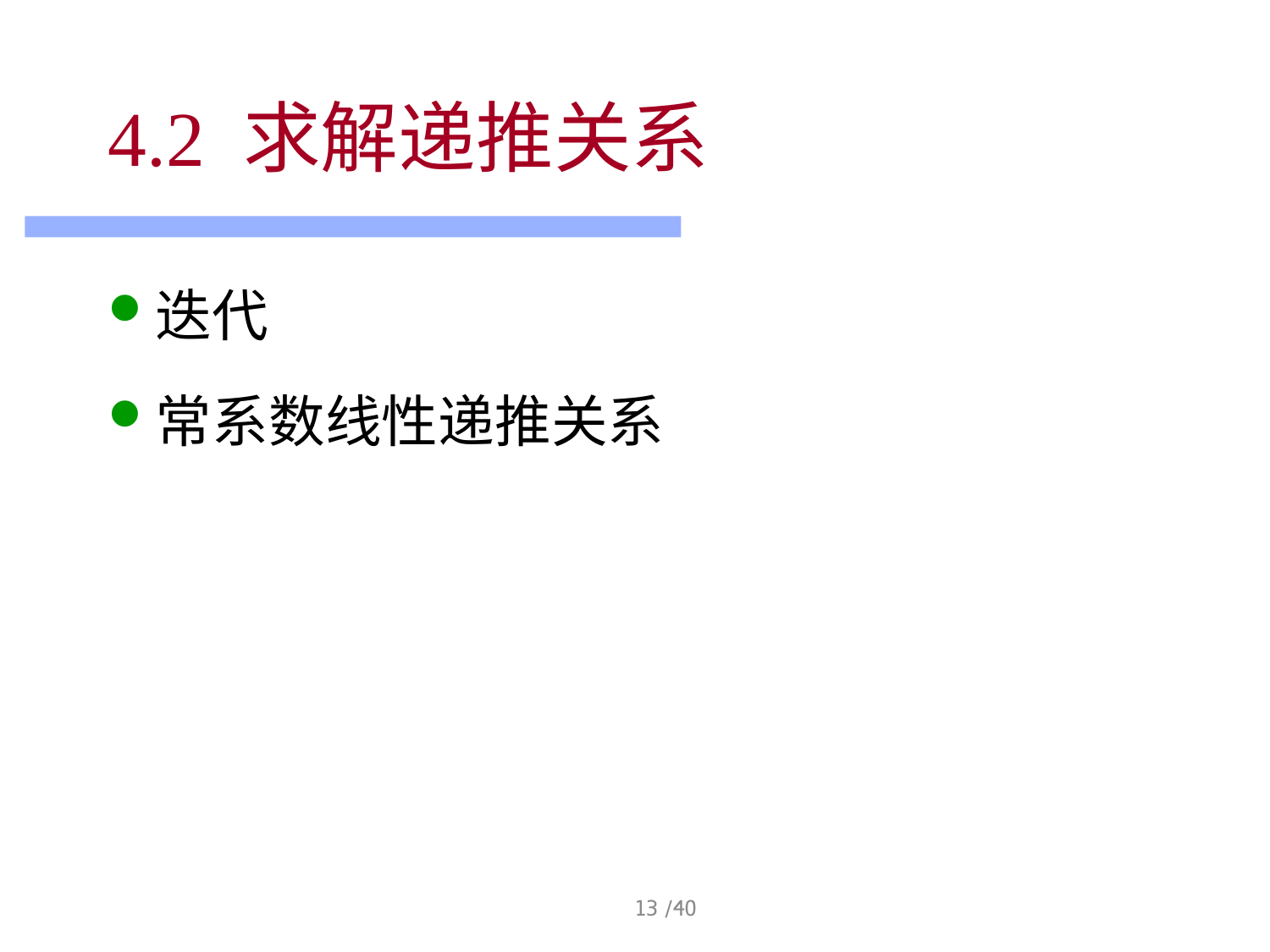

# 4.2 求解递推关系
迭代
常系数线性递推关系
13
/40